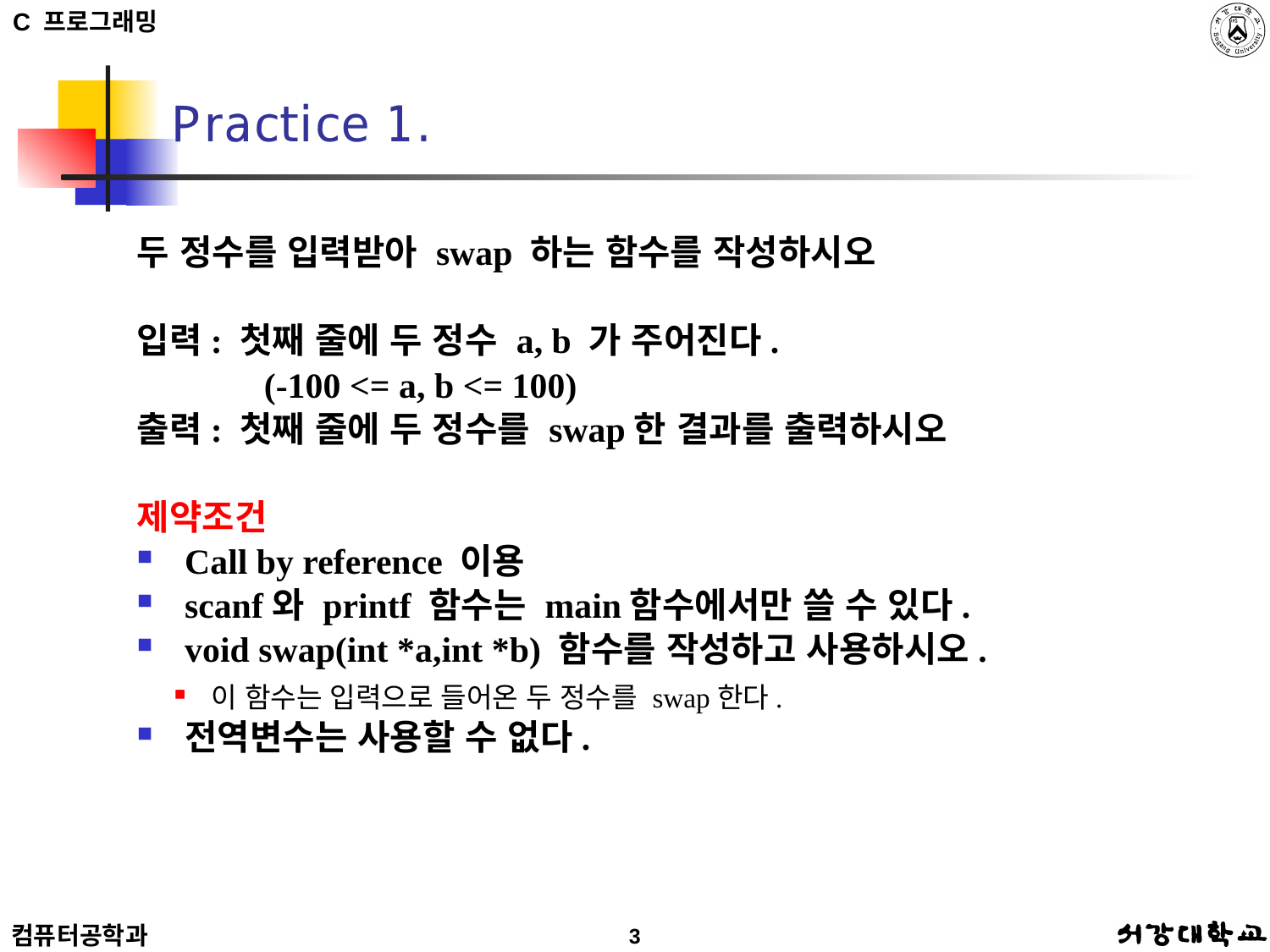

# Practice 1.
두 정수를 입력받아 swap 하는 함수를 작성하시오

입력: 첫째 줄에 두 정수 a, b 가 주어진다.
	(-100 <= a, b <= 100)
출력: 첫째 줄에 두 정수를 swap한 결과를 출력하시오

제약조건
Call by reference 이용
scanf와 printf 함수는 main함수에서만 쓸 수 있다.
void swap(int *a,int *b) 함수를 작성하고 사용하시오.
이 함수는 입력으로 들어온 두 정수를 swap한다.
전역변수는 사용할 수 없다.

3